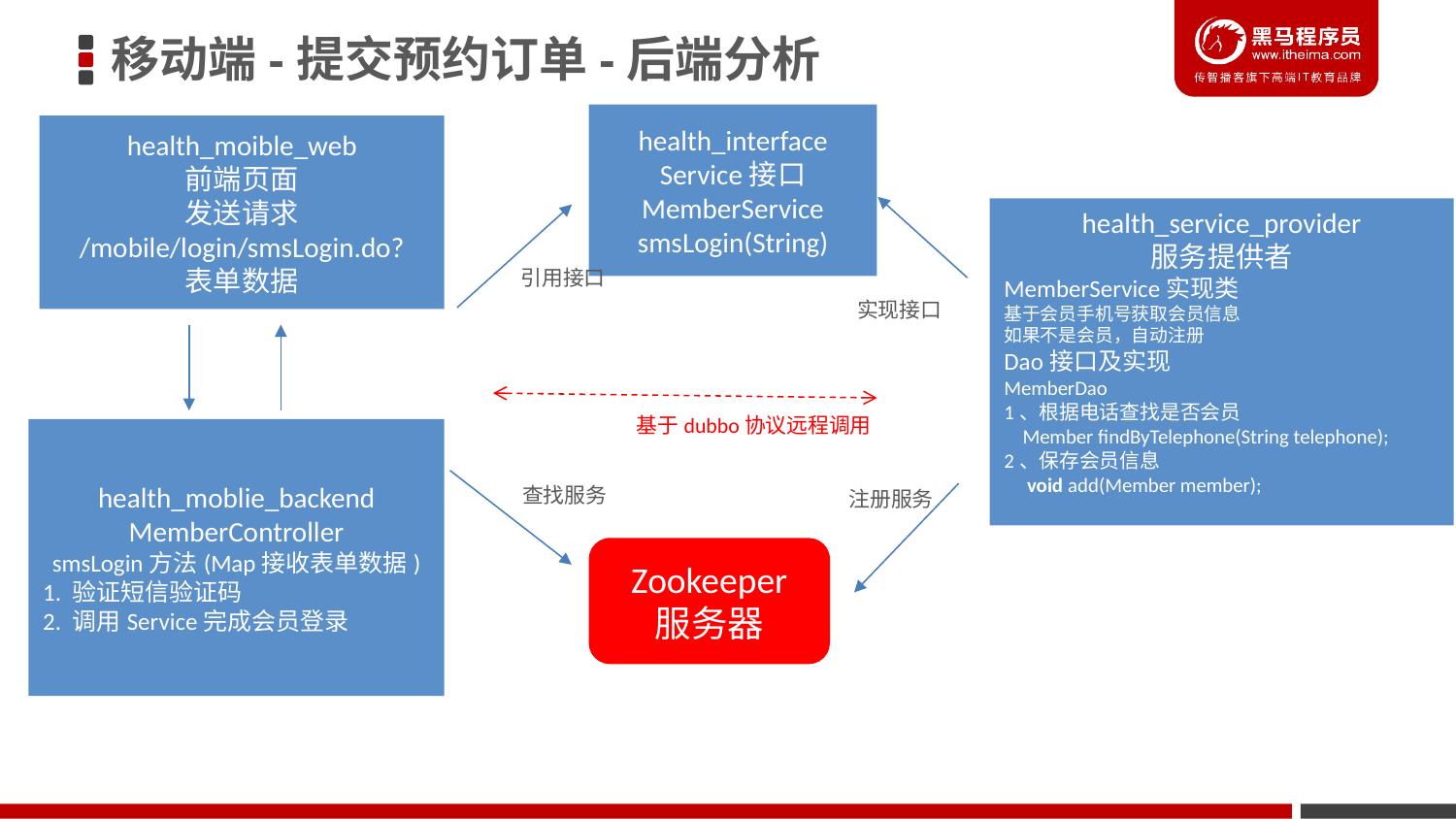

移动端-提交预约订单-后端分析
health_interface
Service接口
MemberService
smsLogin(String)
health_moible_web
前端页面
发送请求
/mobile/login/smsLogin.do?
表单数据
health_service_provider
服务提供者
MemberService实现类
基于会员手机号获取会员信息
如果不是会员，自动注册
Dao接口及实现
MemberDao
1、根据电话查找是否会员
    Member findByTelephone(String telephone);
2、保存会员信息
     void add(Member member);
引用接口
实现接口
基于dubbo协议远程调用
health_moblie_backend
MemberController
smsLogin方法(Map接收表单数据)
1. 验证短信验证码
2. 调用Service完成会员登录
查找服务
注册服务
Zookeeper
服务器